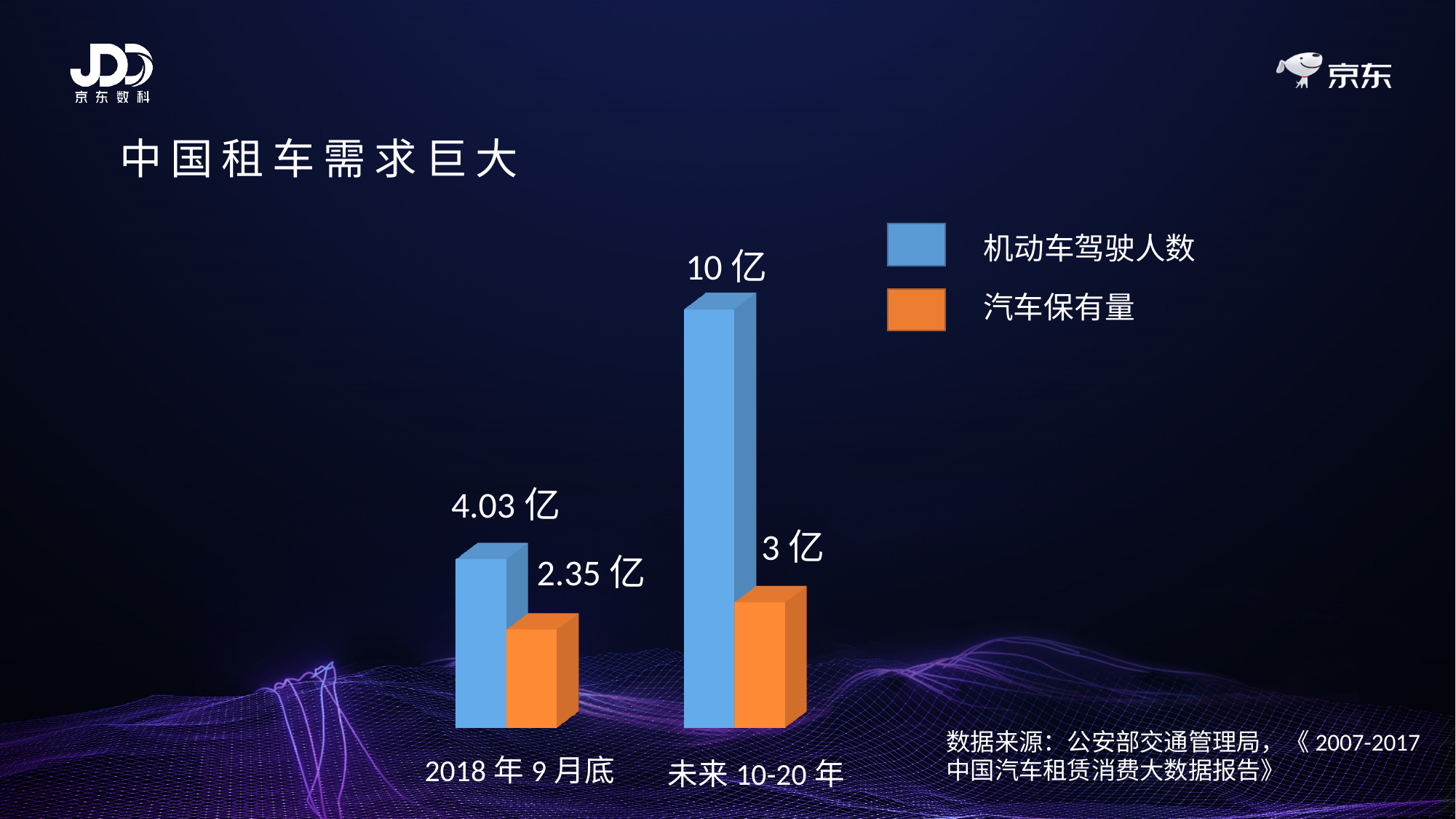

中国租车需求巨大

机动车驾驶人数
汽车保有量

10亿

[unsupported chart]

4.03亿
3亿
2.35亿
数据来源：公安部交通管理局，《2007-2017中国汽车租赁消费大数据报告》
2018年9月底
未来10-20年